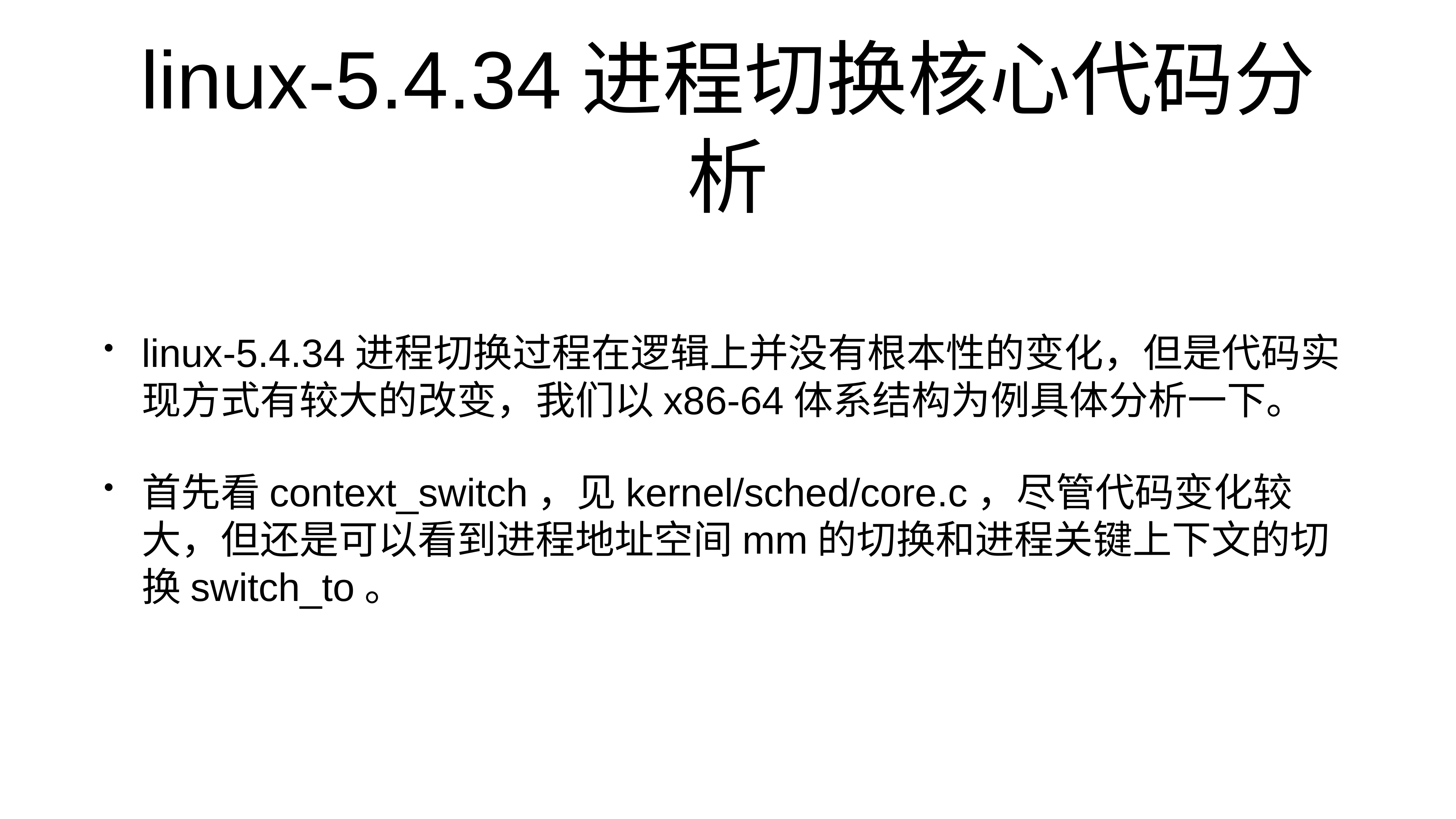

# linux-5.4.34进程切换核心代码分析
linux-5.4.34进程切换过程在逻辑上并没有根本性的变化，但是代码实现方式有较大的改变，我们以x86-64体系结构为例具体分析一下。
首先看context_switch，见kernel/sched/core.c，尽管代码变化较大，但还是可以看到进程地址空间mm的切换和进程关键上下文的切换switch_to。